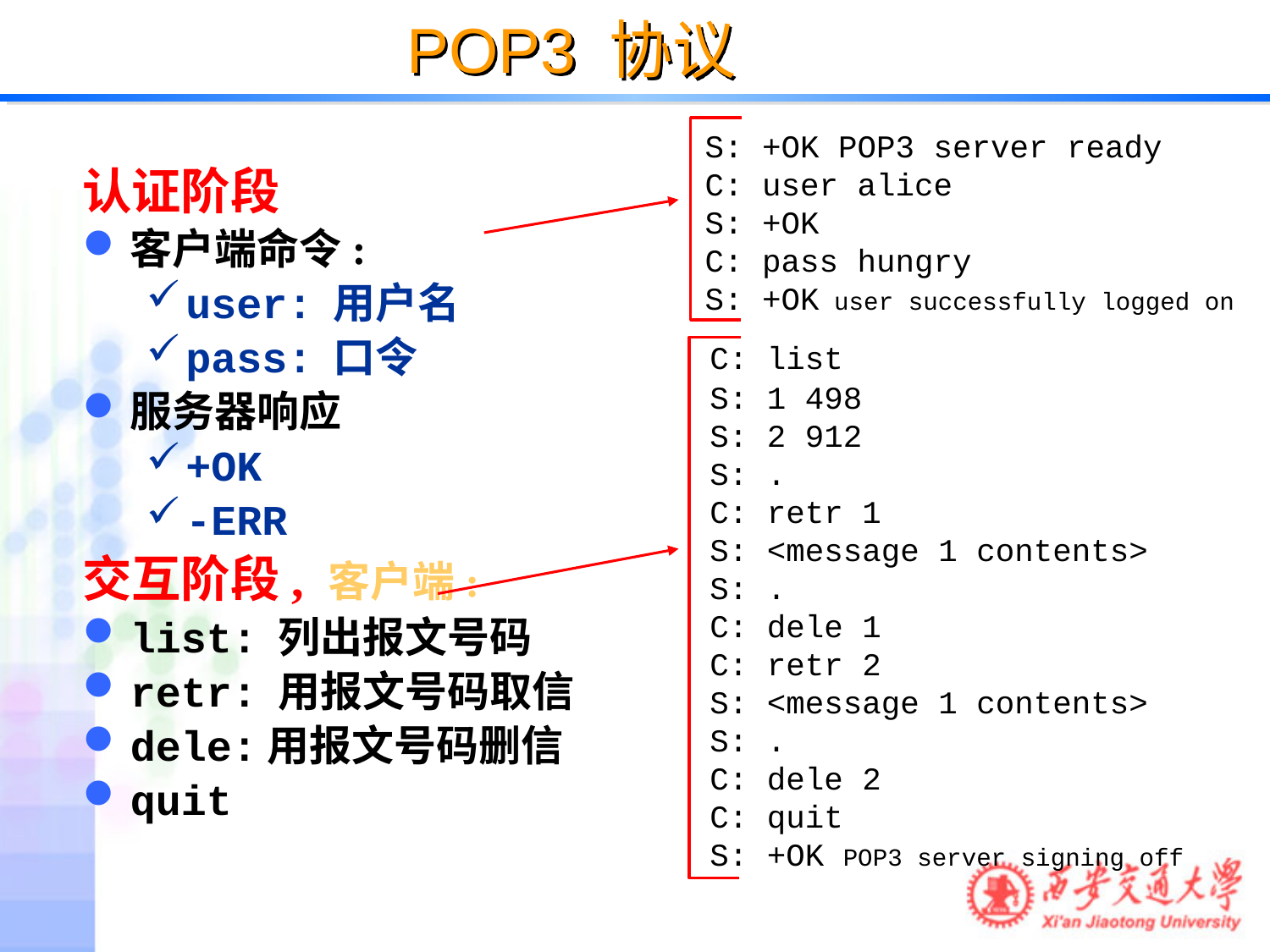

# POP3 协议

S: +OK POP3 server ready
C: user alice
S: +OK
C: pass hungry
S: +OK user successfully logged on

认证阶段
客户端命令:
user: 用户名
pass: 口令
服务器响应
+OK
-ERR
交互阶段, 客户端:
list: 列出报文号码
retr: 用报文号码取信
dele:用报文号码删信
quit

         C: list
     S: 1 498
     S: 2 912
     S: .
     C: retr 1
     S: <message 1 contents>
     S: .
     C: dele 1
     C: retr 2
     S: <message 1 contents>
     S: .
     C: dele 2
     C: quit
     S: +OK POP3 server signing off